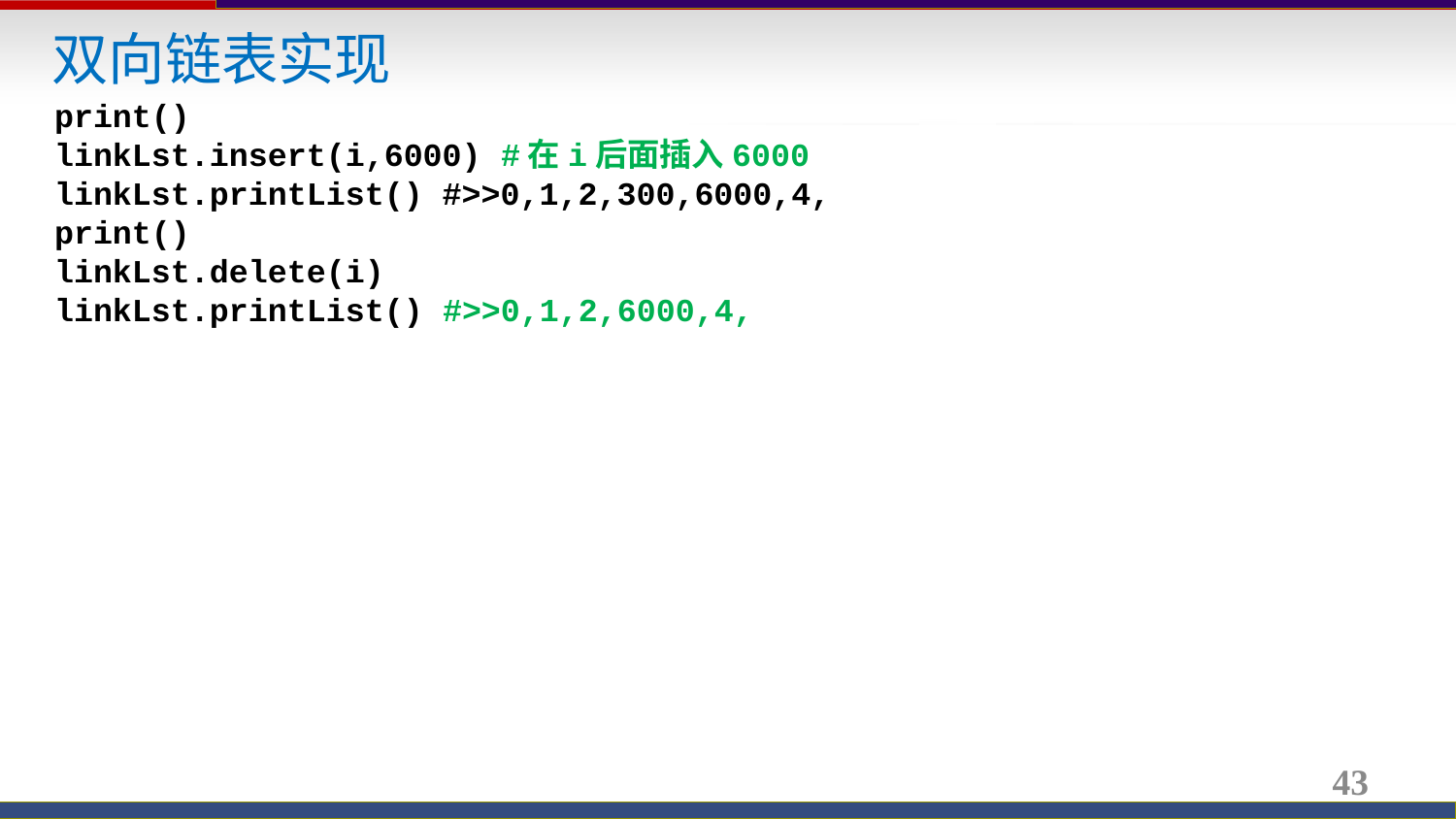

双向链表实现
print()
linkLst.insert(i,6000) #在i后面插入6000
linkLst.printList() #>>0,1,2,300,6000,4,
print()
linkLst.delete(i)
linkLst.printList() #>>0,1,2,6000,4,